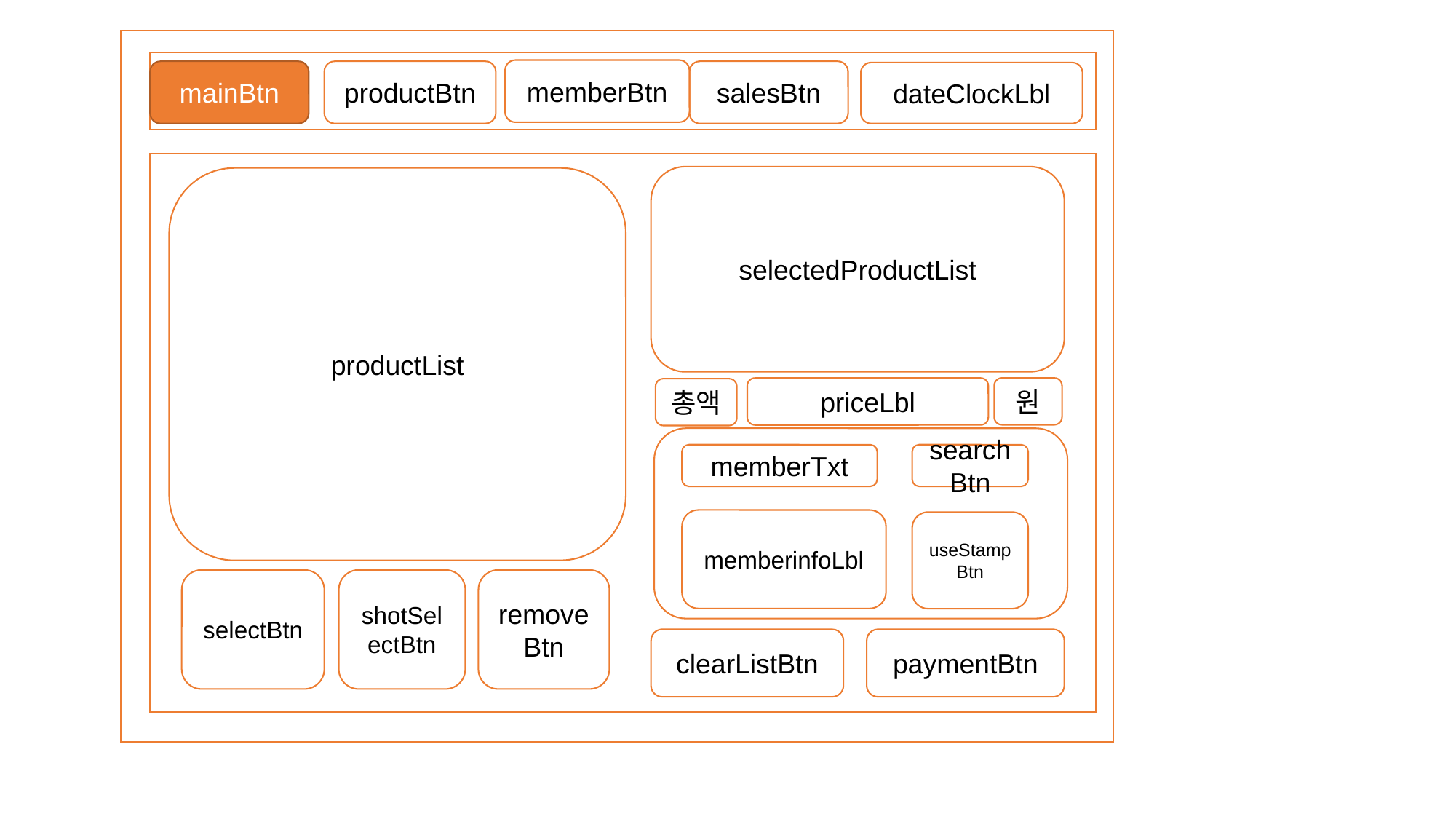

memberBtn
mainBtn
productBtn
salesBtn
dateClockLbl

selectedProductList
productList
priceLbl
원
총액

memberTxt
searchBtn
memberinfoLbl
useStampBtn
selectBtn
shotSelectBtn
removeBtn
paymentBtn
clearListBtn